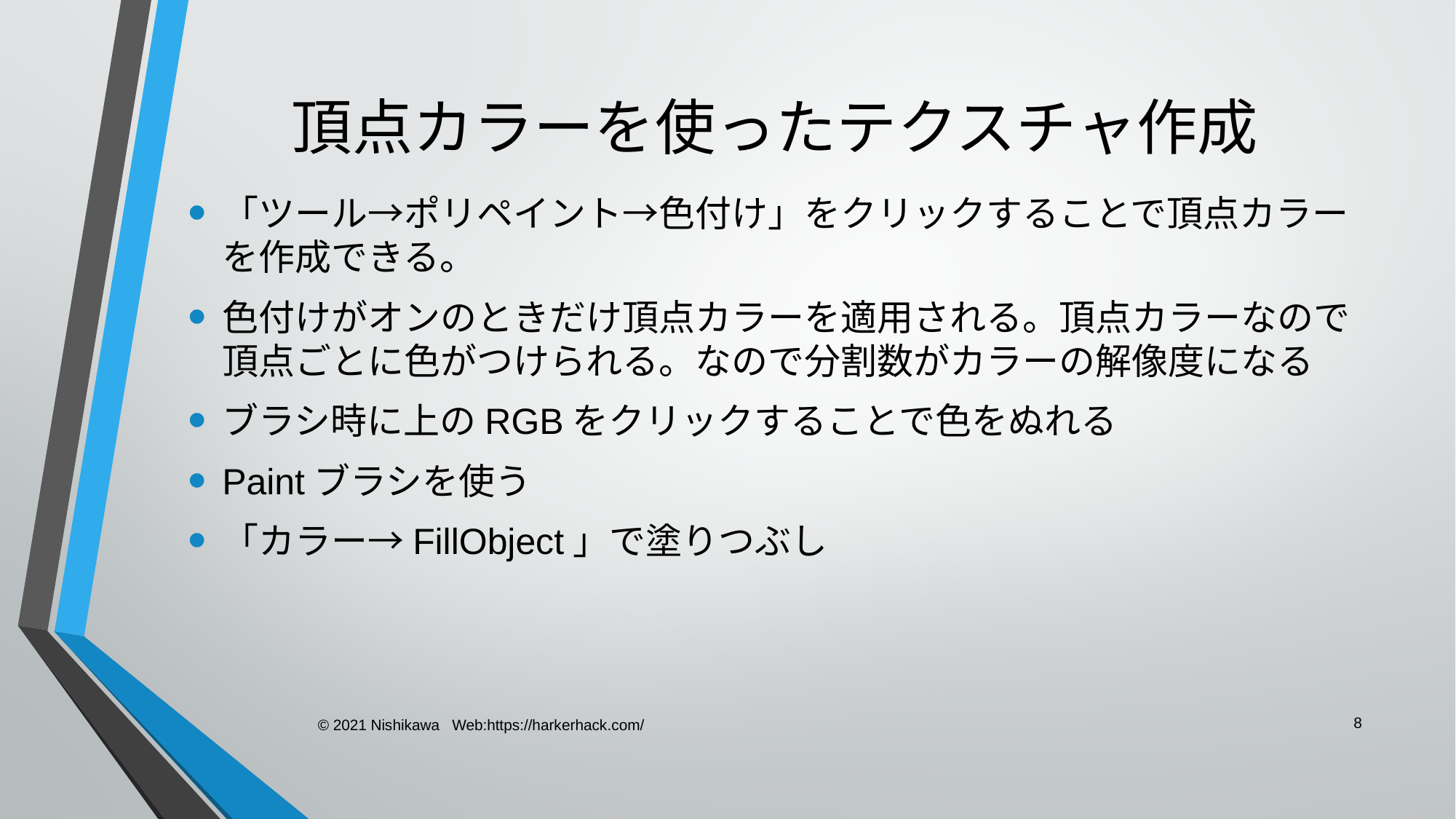

# 頂点カラーを使ったテクスチャ作成
「ツール→ポリペイント→色付け」をクリックすることで頂点カラーを作成できる。
色付けがオンのときだけ頂点カラーを適用される。頂点カラーなので頂点ごとに色がつけられる。なので分割数がカラーの解像度になる
ブラシ時に上のRGBをクリックすることで色をぬれる
Paintブラシを使う
「カラー→FillObject」で塗りつぶし
8
© 2021 Nishikawa   Web:https://harkerhack.com/